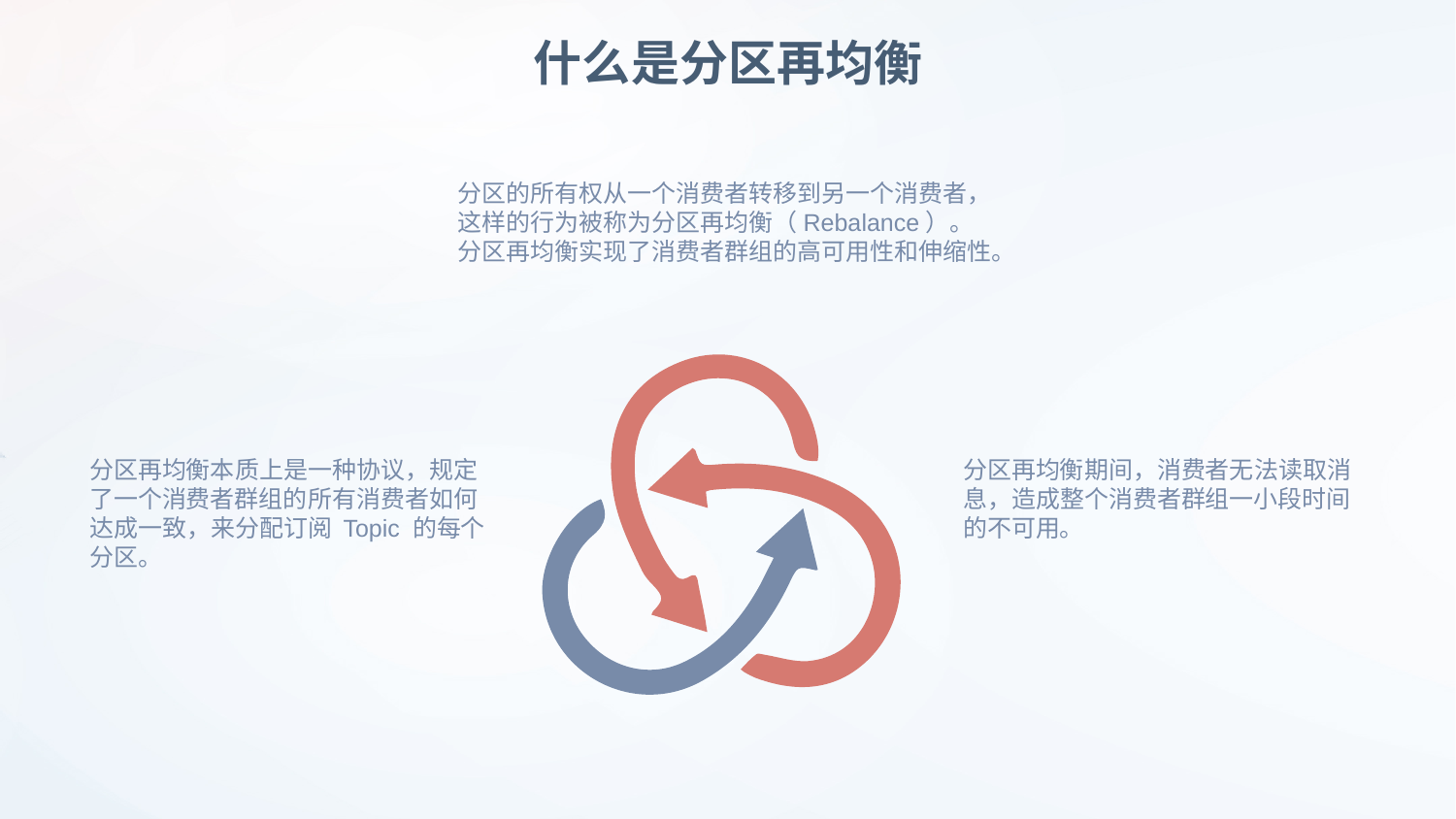

什么是分区再均衡
分区的所有权从一个消费者转移到另一个消费者，这样的行为被称为分区再均衡（Rebalance）。分区再均衡实现了消费者群组的高可用性和伸缩性。

分区再均衡本质上是一种协议，规定了一个消费者群组的所有消费者如何达成一致，来分配订阅 Topic 的每个分区。
分区再均衡期间，消费者无法读取消息，造成整个消费者群组一小段时间的不可用。